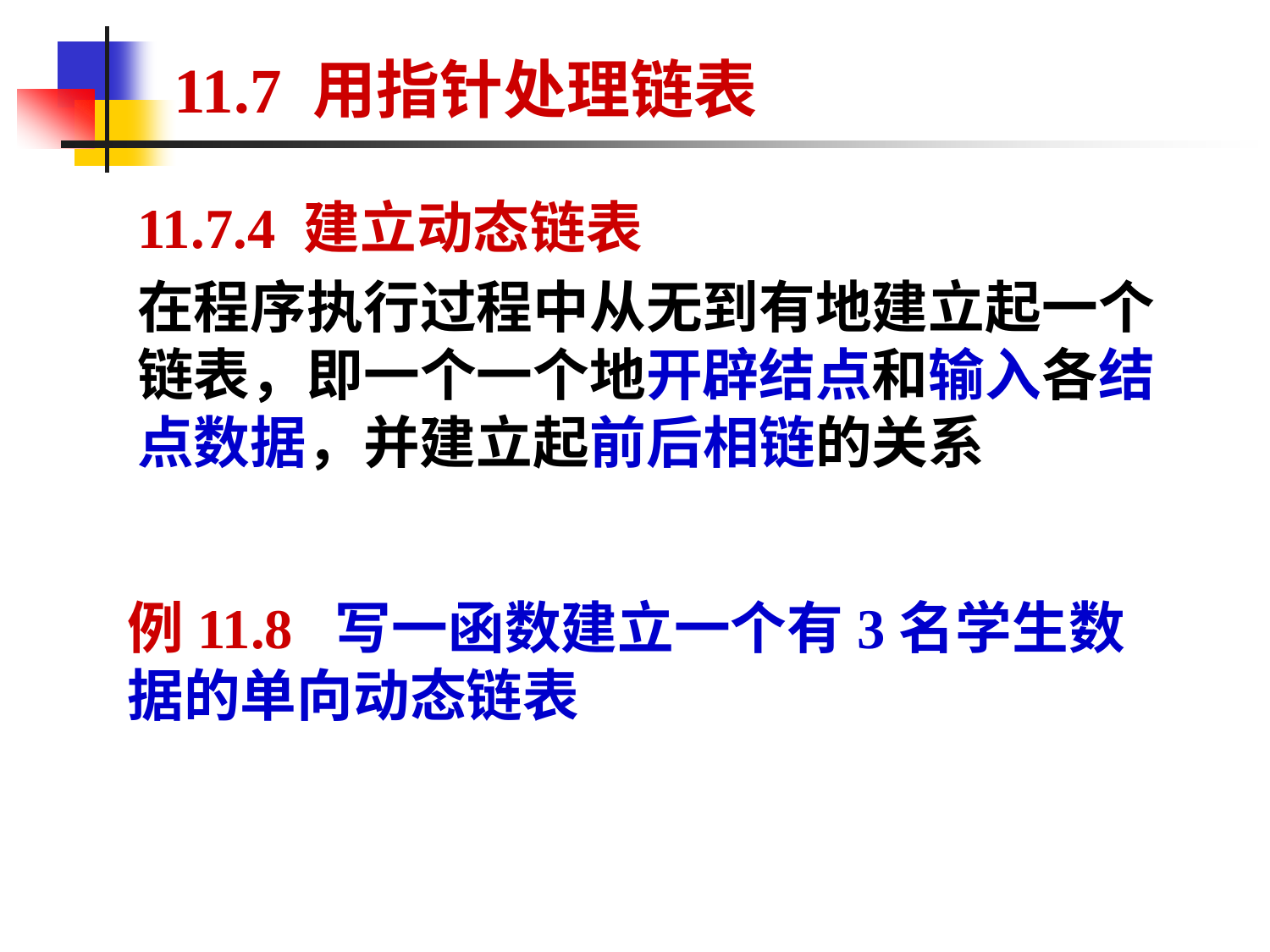

11.7 用指针处理链表
11.7.4 建立动态链表
在程序执行过程中从无到有地建立起一个链表，即一个一个地开辟结点和输入各结点数据，并建立起前后相链的关系
例11.8  写一函数建立一个有3名学生数据的单向动态链表